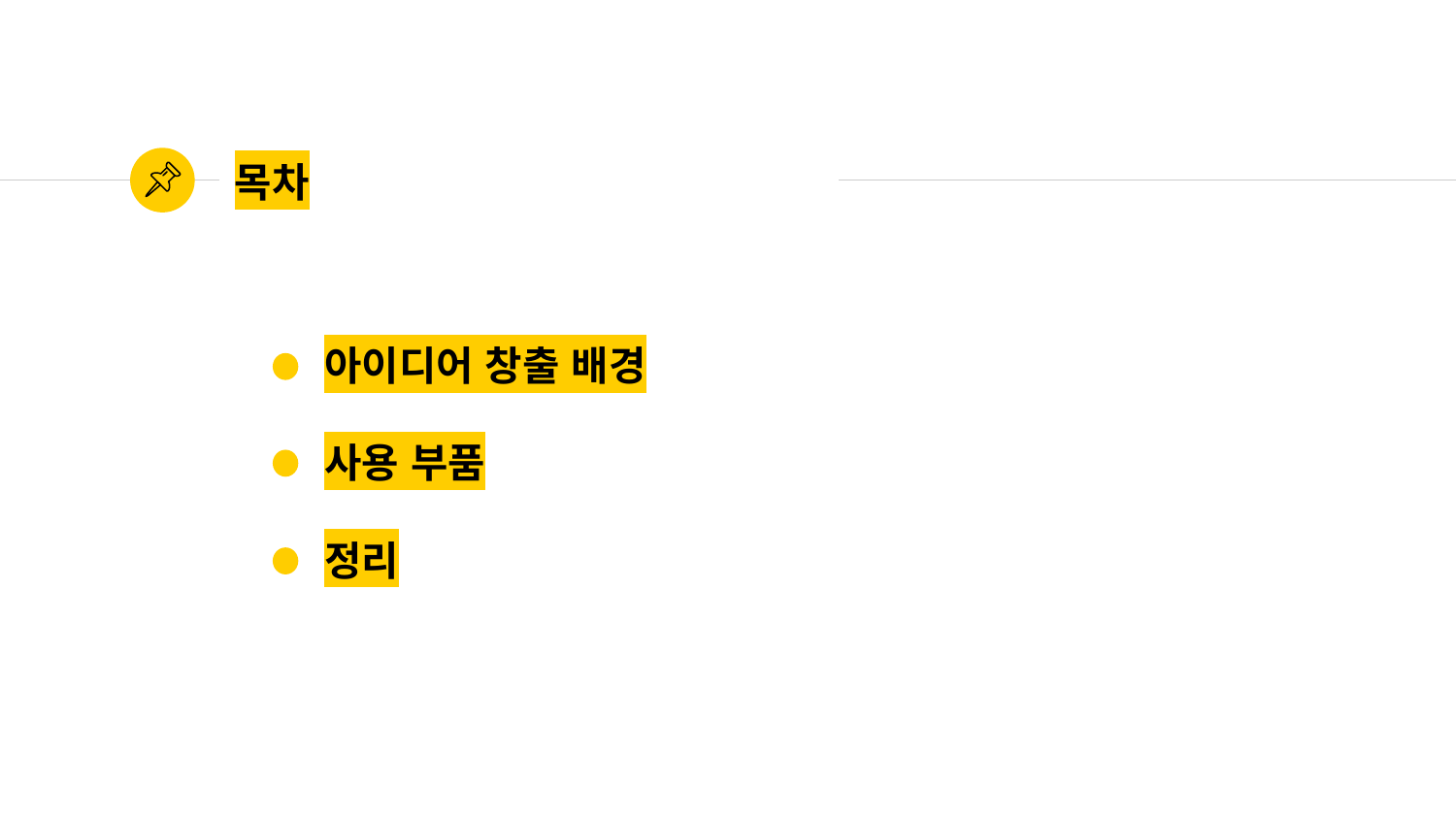

# 목차

아이디어 창출 배경

사용 부품

정리